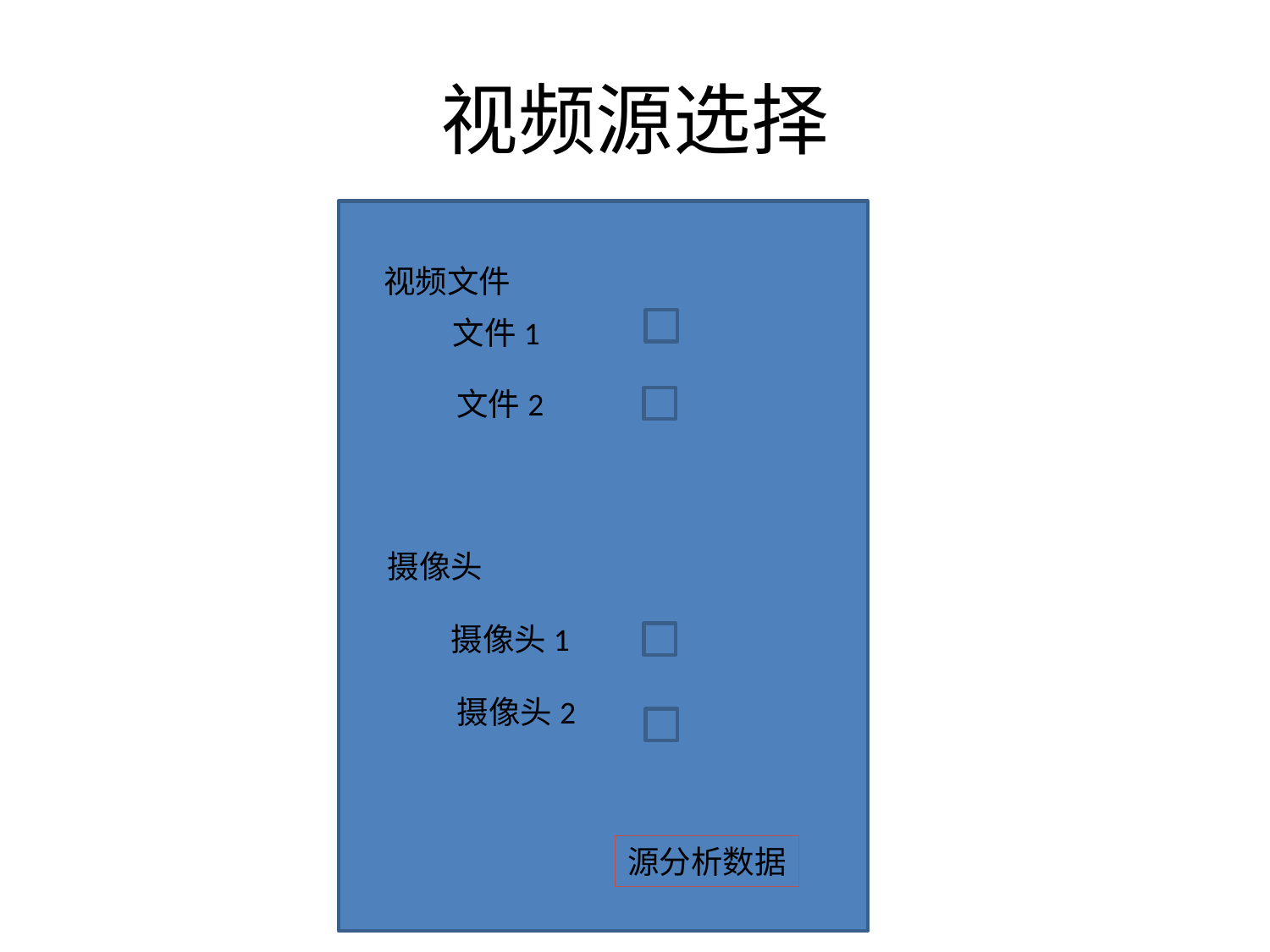

# 视频源选择

视频文件
文件1

文件2

摄像头
摄像头1

摄像头2

源分析数据